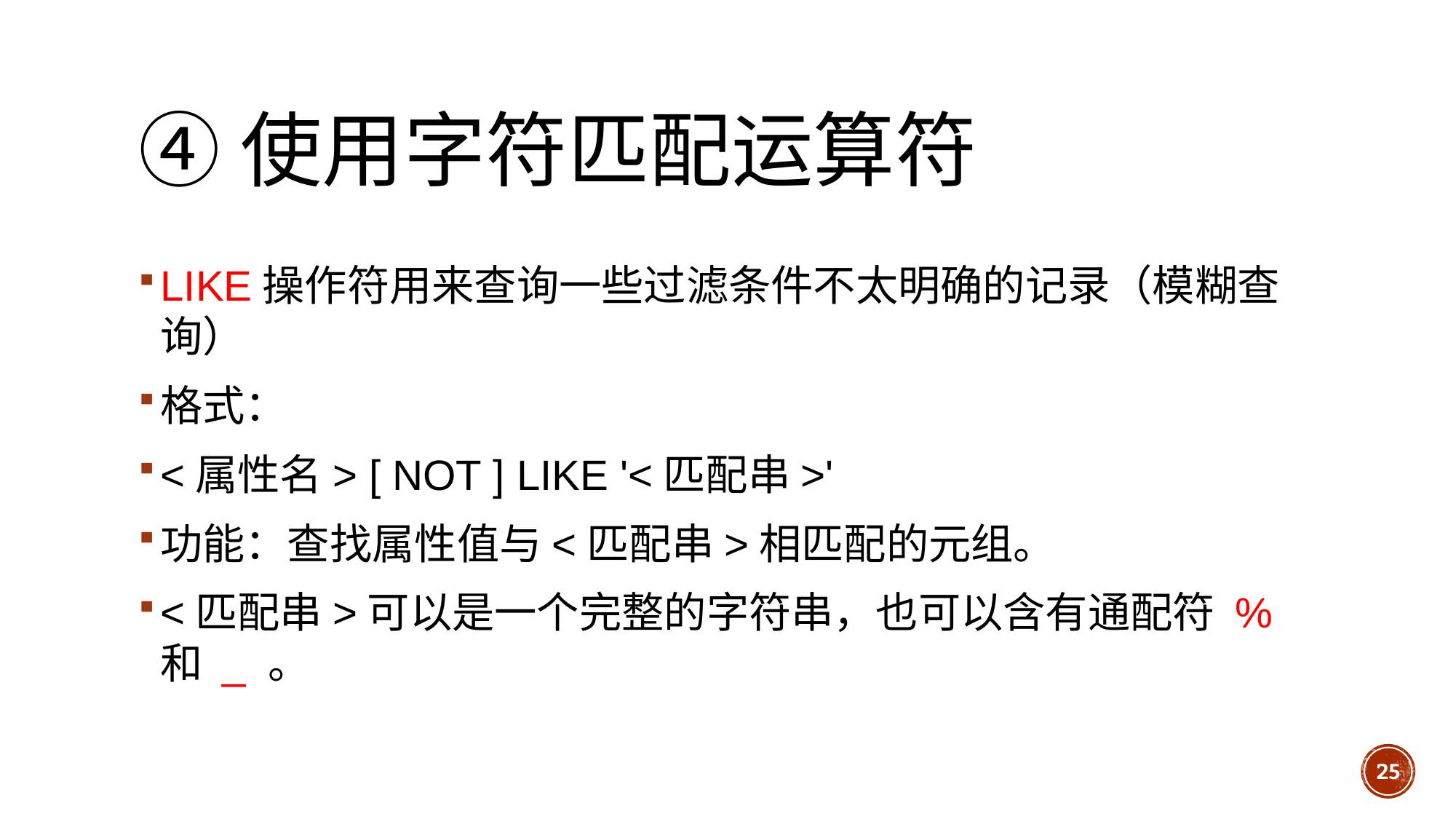

# ④使用字符匹配运算符
LIKE操作符用来查询一些过滤条件不太明确的记录（模糊查询）
格式：
<属性名> [ NOT ] LIKE '<匹配串>'
功能：查找属性值与<匹配串>相匹配的元组。
<匹配串>可以是一个完整的字符串，也可以含有通配符 % 和 _ 。

25